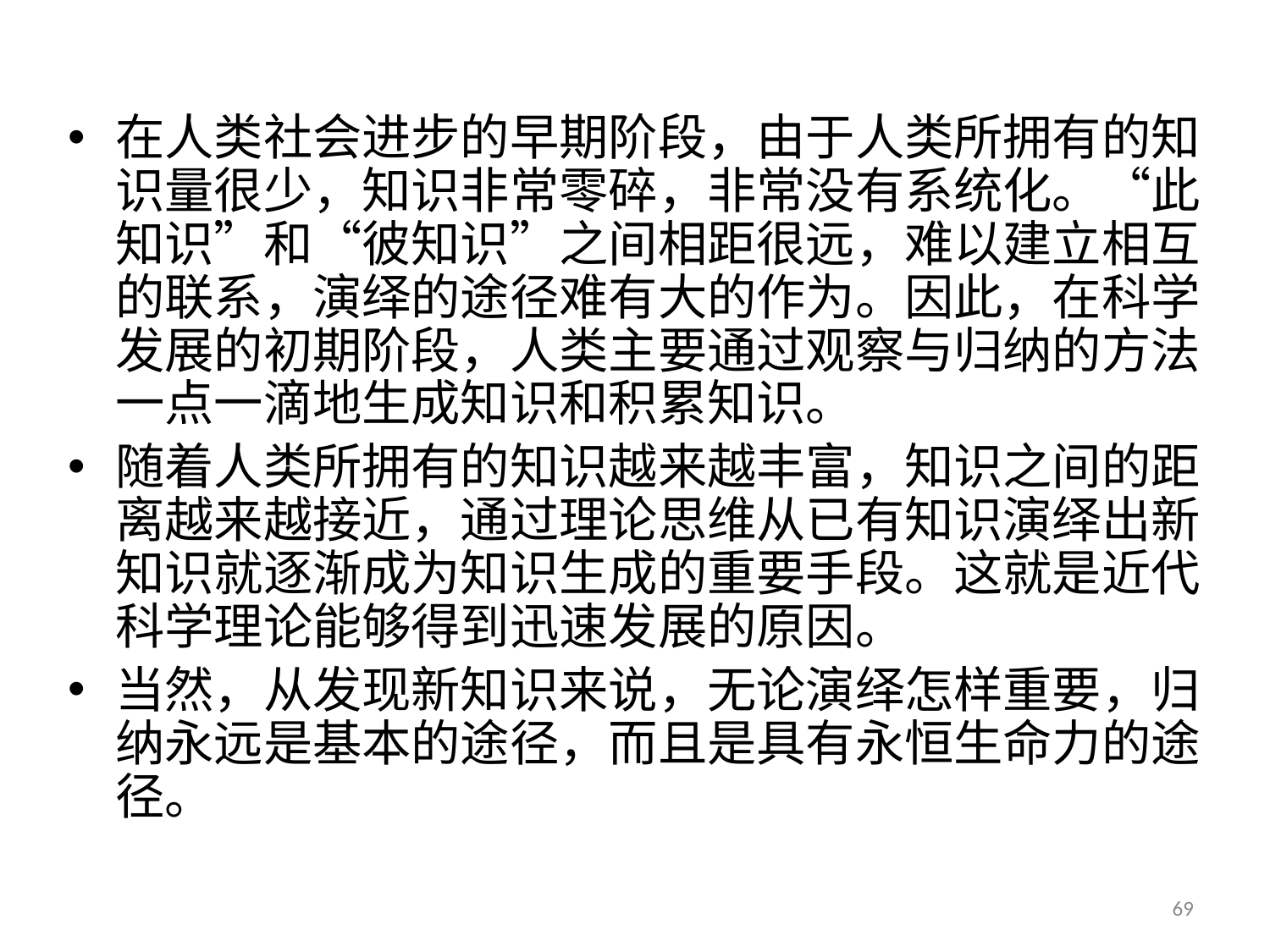

在人类社会进步的早期阶段，由于人类所拥有的知识量很少，知识非常零碎，非常没有系统化。“此知识”和“彼知识”之间相距很远，难以建立相互的联系，演绎的途径难有大的作为。因此，在科学发展的初期阶段，人类主要通过观察与归纳的方法一点一滴地生成知识和积累知识。
随着人类所拥有的知识越来越丰富，知识之间的距离越来越接近，通过理论思维从已有知识演绎出新知识就逐渐成为知识生成的重要手段。这就是近代科学理论能够得到迅速发展的原因。
当然，从发现新知识来说，无论演绎怎样重要，归纳永远是基本的途径，而且是具有永恒生命力的途径。
69